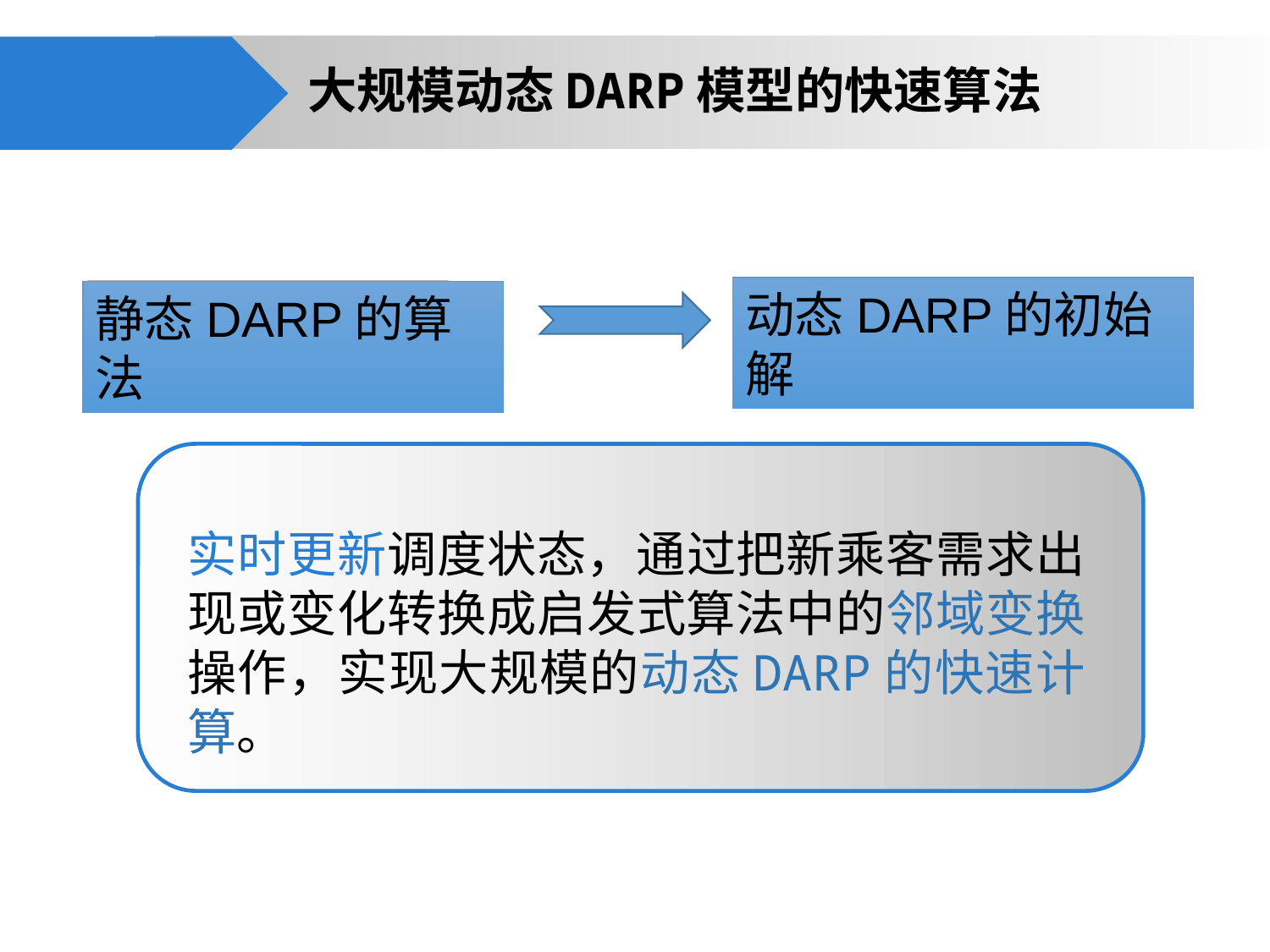

大规模动态DARP模型的快速算法
动态DARP的初始解
静态DARP的算法

实时更新调度状态，通过把新乘客需求出现或变化转换成启发式算法中的邻域变换操作，实现大规模的动态DARP的快速计算。